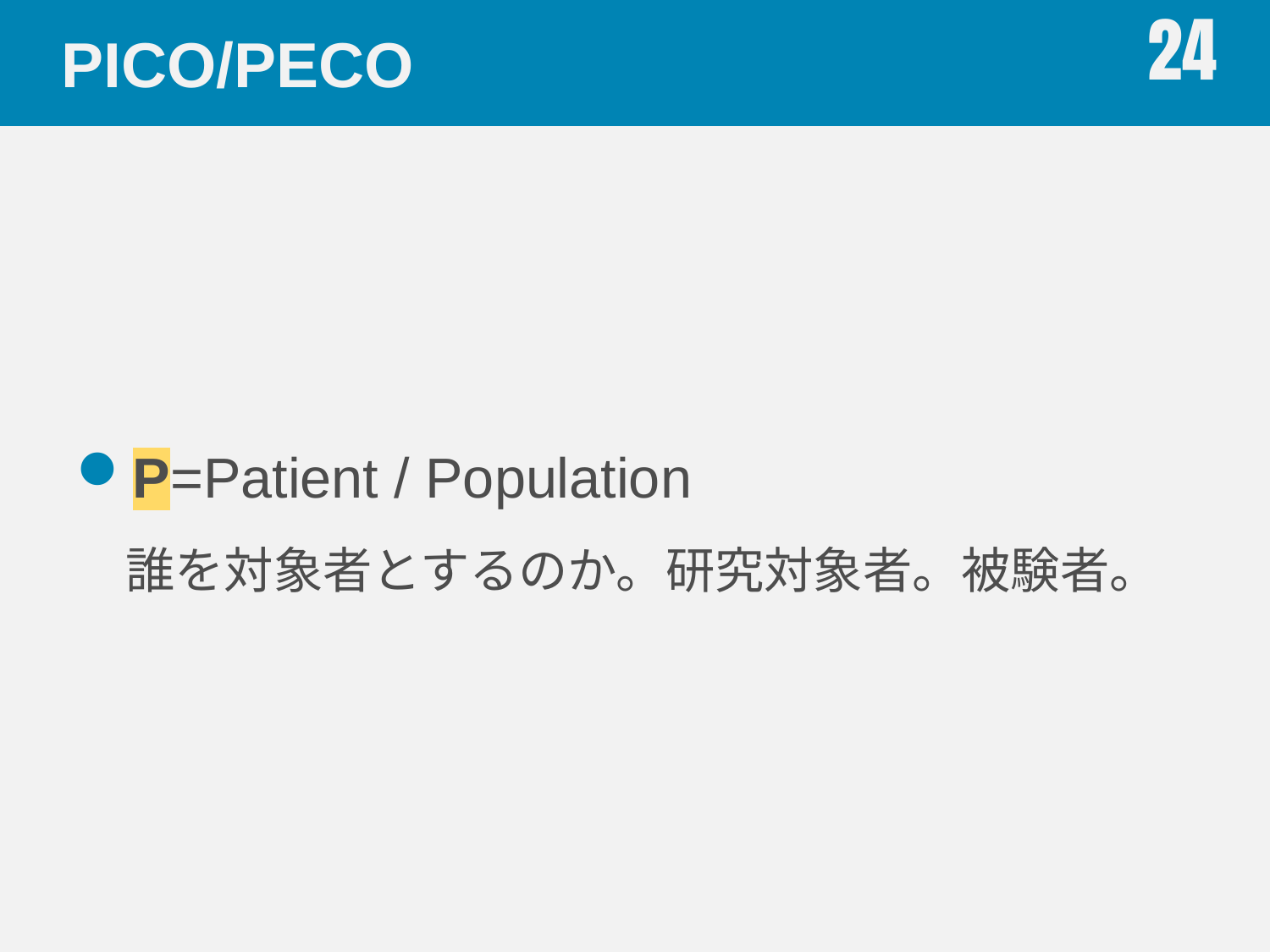

# PICO/PECO
24
P=Patient / Population
誰を対象者とするのか。研究対象者。被験者。